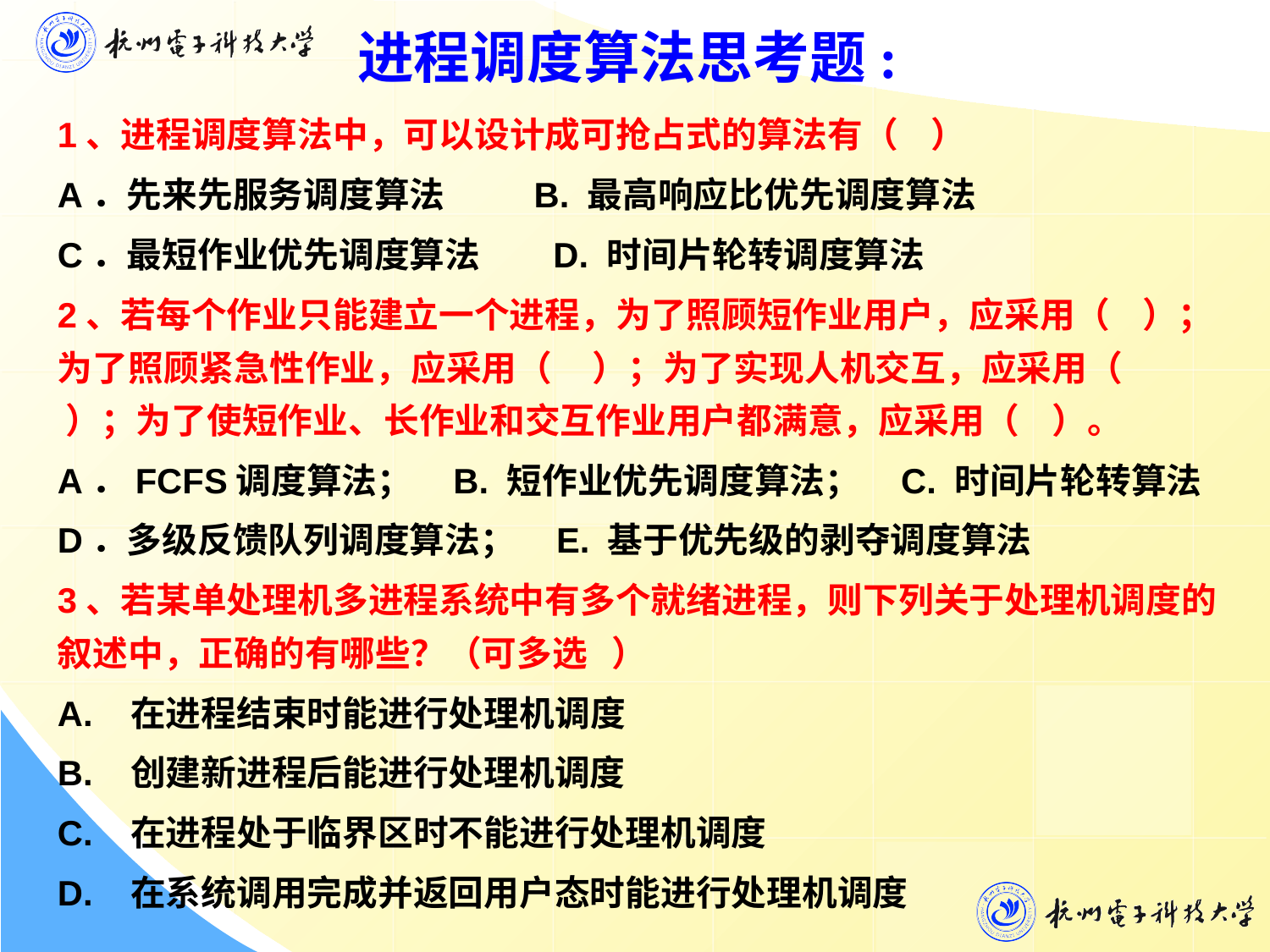

进程调度算法思考题:
1、进程调度算法中，可以设计成可抢占式的算法有（    ）
A．先来先服务调度算法          B. 最高响应比优先调度算法
C．最短作业优先调度算法        D. 时间片轮转调度算法
2、若每个作业只能建立一个进程，为了照顾短作业用户，应采用（    ）；为了照顾紧急性作业，应采用（     ）；为了实现人机交互，应采用（    ）；为了使短作业、长作业和交互作业用户都满意，应采用（    ）。
A．FCFS调度算法；    B. 短作业优先调度算法；    C. 时间片轮转算法
D．多级反馈队列调度算法；    E. 基于优先级的剥夺调度算法
3、若某单处理机多进程系统中有多个就绪进程，则下列关于处理机调度的叙述中，正确的有哪些？（可多选   ）
A.   在进程结束时能进行处理机调度
B.   创建新进程后能进行处理机调度
C.   在进程处于临界区时不能进行处理机调度
D.   在系统调用完成并返回用户态时能进行处理机调度